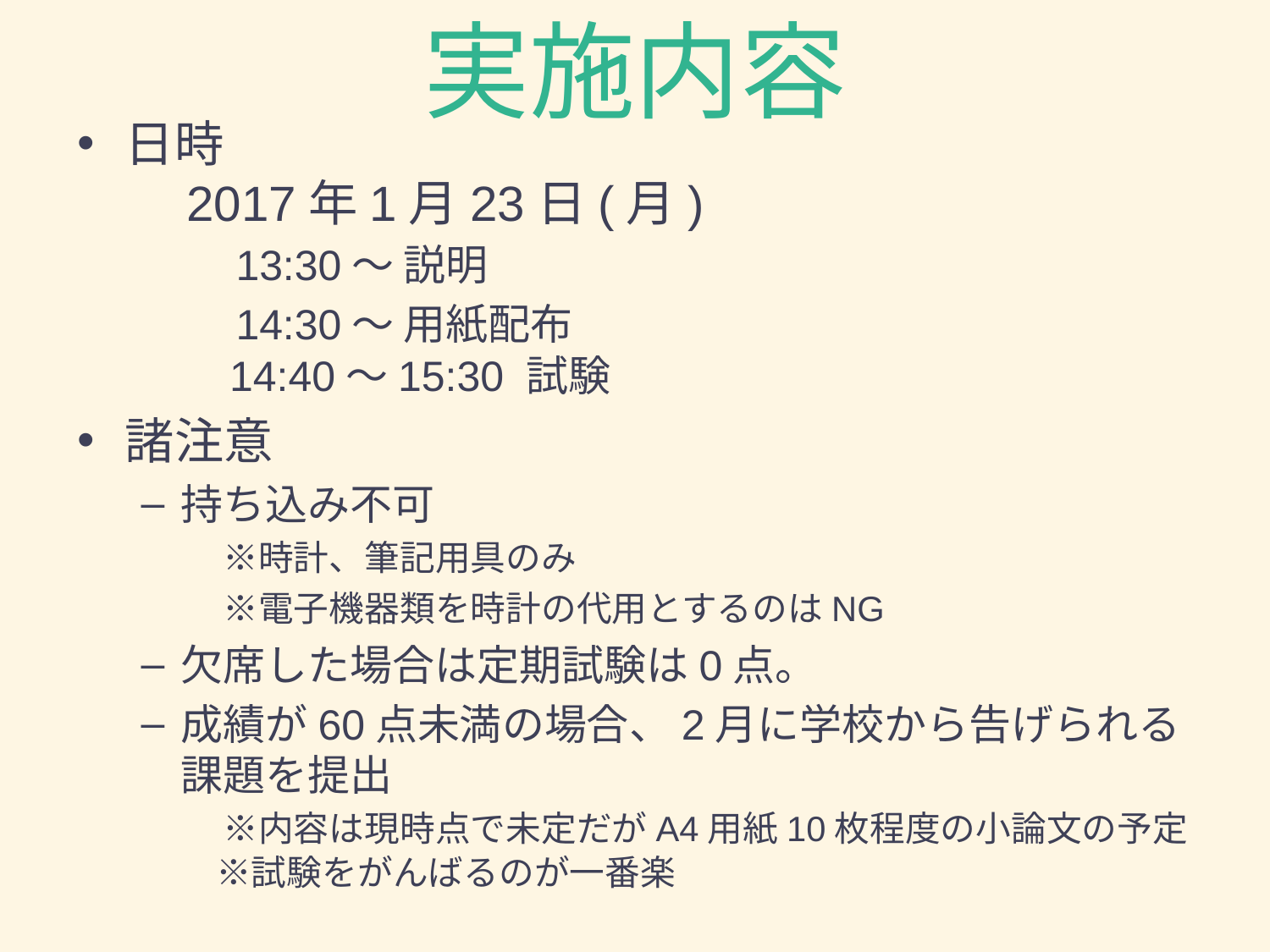

# 実施内容
日時
　2017年1月23日(月)
　　13:30〜 説明
　　14:30〜 用紙配布
　　 14:40〜15:30 試験
諸注意
持ち込み不可
　※時計、筆記用具のみ
　※電子機器類を時計の代用とするのはNG
欠席した場合は定期試験は0点。
成績が60点未満の場合、2月に学校から告げられる課題を提出
　※内容は現時点で未定だがA4用紙10枚程度の小論文の予定
　※試験をがんばるのが一番楽